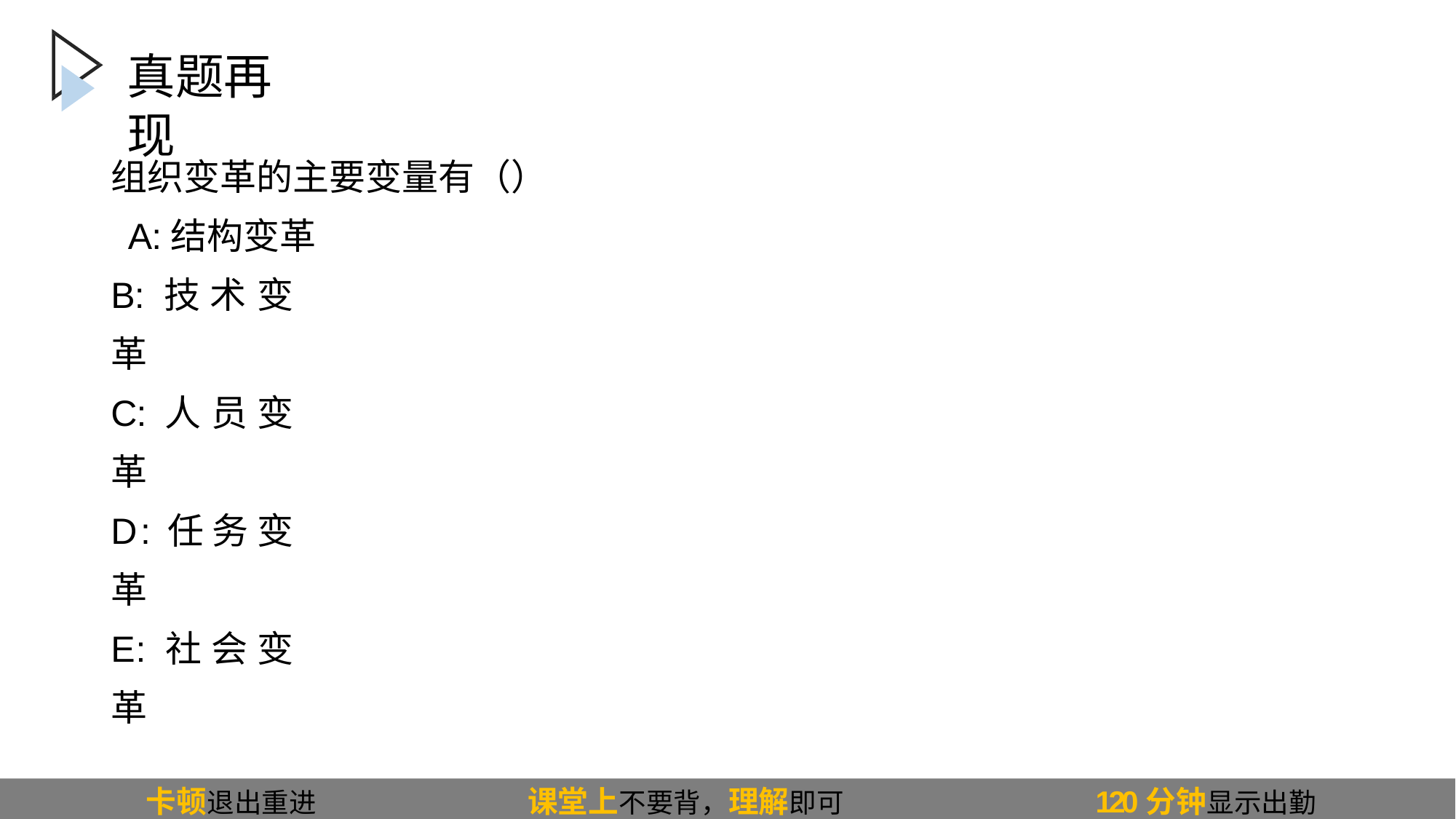

# 真题再现
组织变革的主要变量有（）  A:结构变革
B:技术变革
C:人员变革
D:任务变革
E:社会变革
卡顿退出重进
课堂上不要背，理解即可
120分钟显示出勤